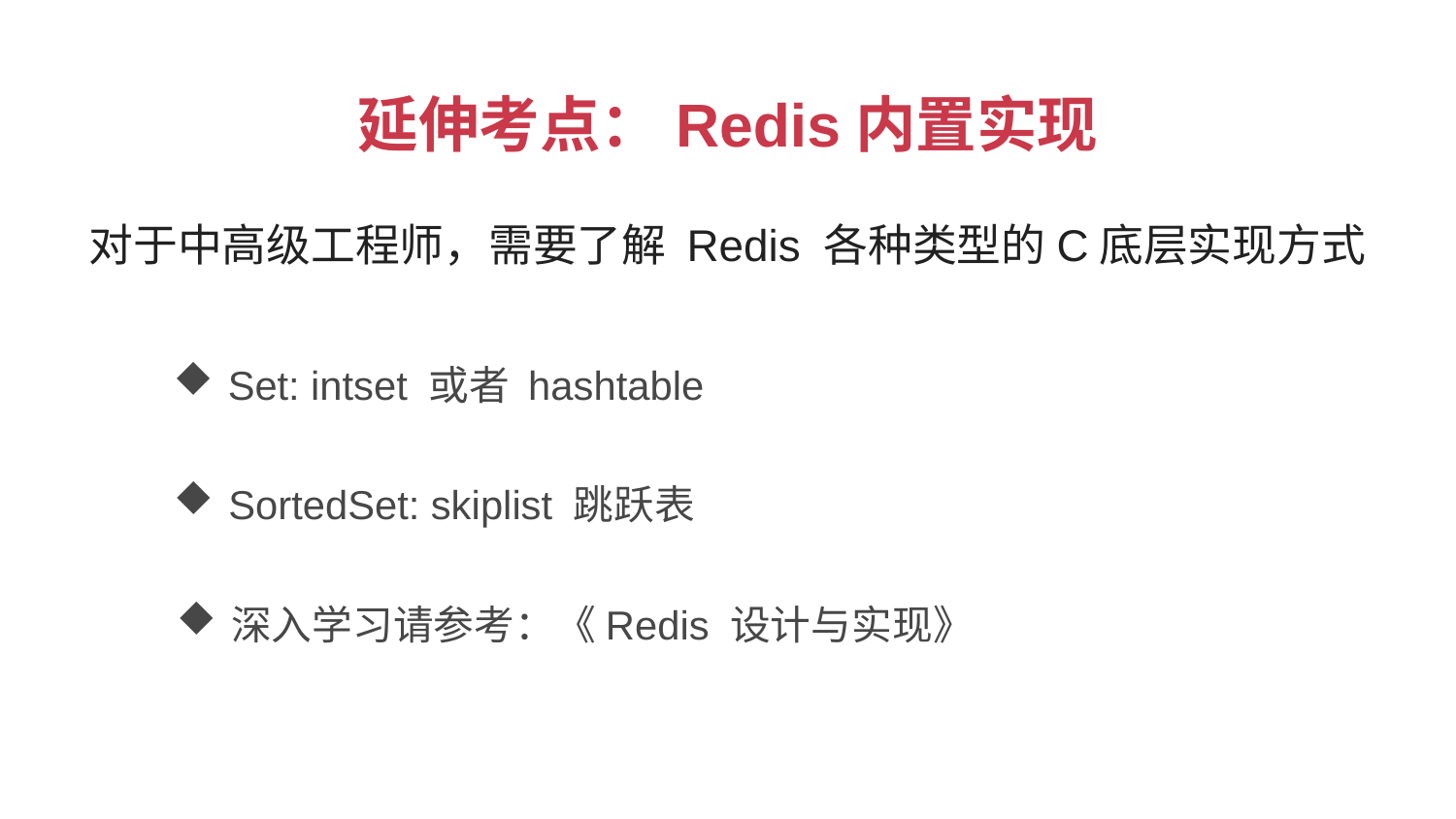

延伸考点：Redis内置实现
对于中高级工程师，需要了解 Redis 各种类型的C底层实现方式
Set: intset 或者 hashtable
SortedSet: skiplist 跳跃表
深入学习请参考：《Redis 设计与实现》